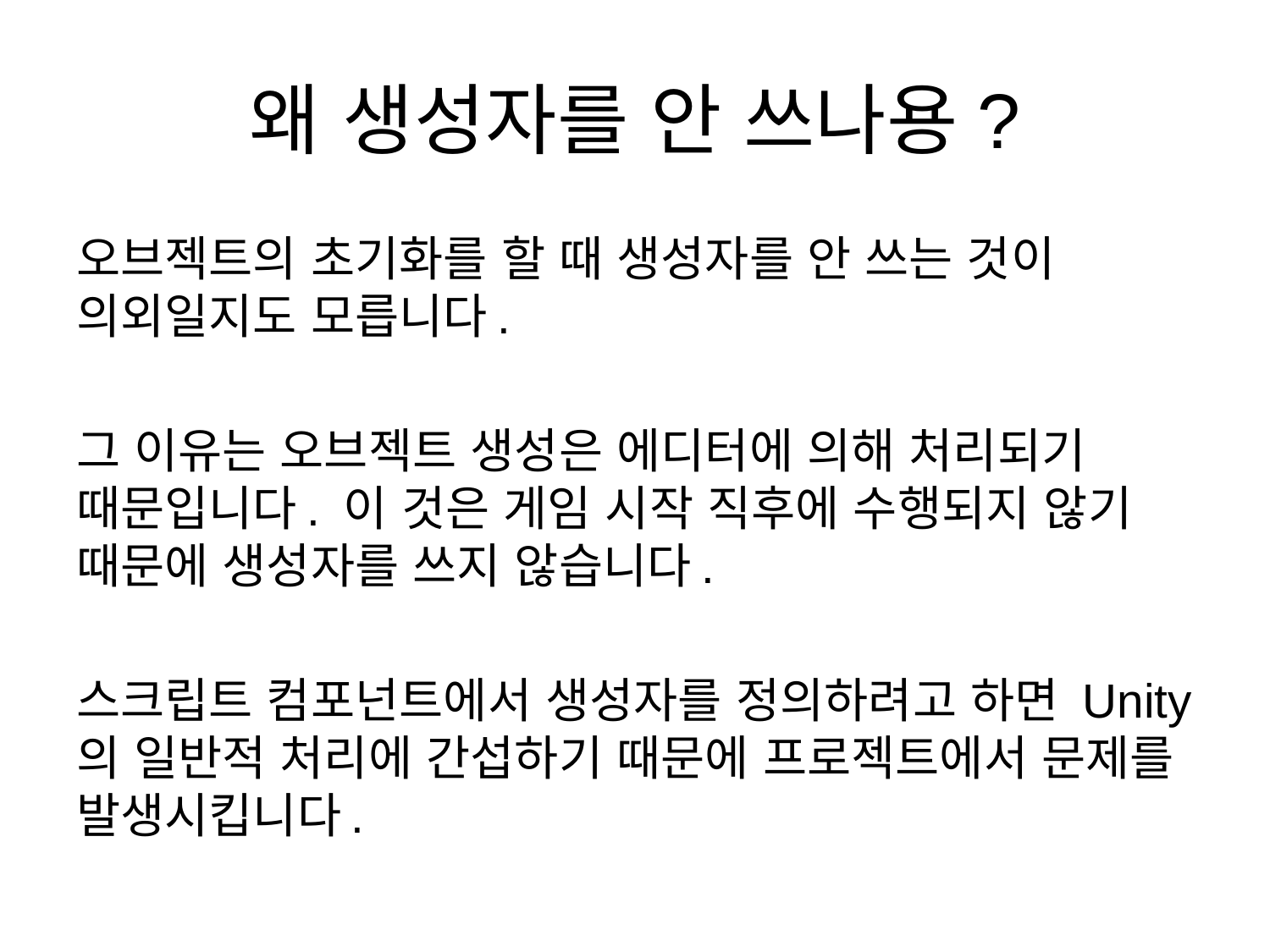

# 왜 생성자를 안 쓰나용?
오브젝트의 초기화를 할 때 생성자를 안 쓰는 것이 의외일지도 모릅니다.

그 이유는 오브젝트 생성은 에디터에 의해 처리되기 때문입니다. 이 것은 게임 시작 직후에 수행되지 않기 때문에 생성자를 쓰지 않습니다.

스크립트 컴포넌트에서 생성자를 정의하려고 하면 Unity의 일반적 처리에 간섭하기 때문에 프로젝트에서 문제를 발생시킵니다.